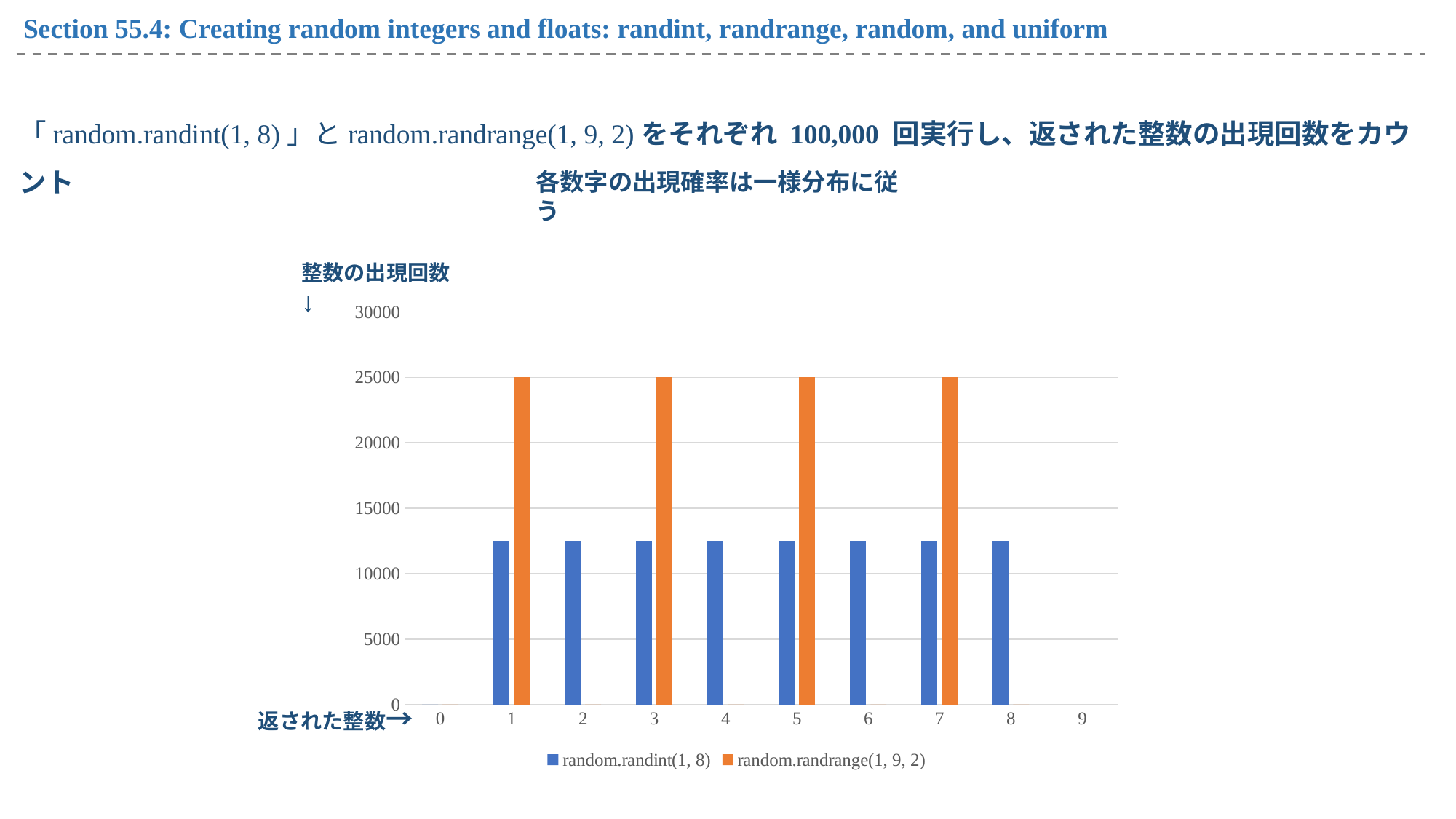

Section 55.4: Creating random integers and floats: randint, randrange, random, and uniform
「random.randint(1, 8)」とrandom.randrange(1, 9, 2)をそれぞれ 100,000 回実行し、返された整数の出現回数をカウント
各数字の出現確率は一様分布に従う
整数の出現回数
↓

### Chart

| Category | random.randint(1, 8) | random.randrange(1, 9, 2) |
|---|---|---|
| 0 | 0.0 | 0.0 |
| 1 | 12500.0 | 25000.0 |
| 2 | 12500.0 | 0.0 |
| 3 | 12500.0 | 25000.0 |
| 4 | 12500.0 | 0.0 |
| 5 | 12500.0 | 25000.0 |
| 6 | 12500.0 | 0.0 |
| 7 | 12500.0 | 25000.0 |
| 8 | 12500.0 | 0.0 |
| 9 | None | None |
返された整数→